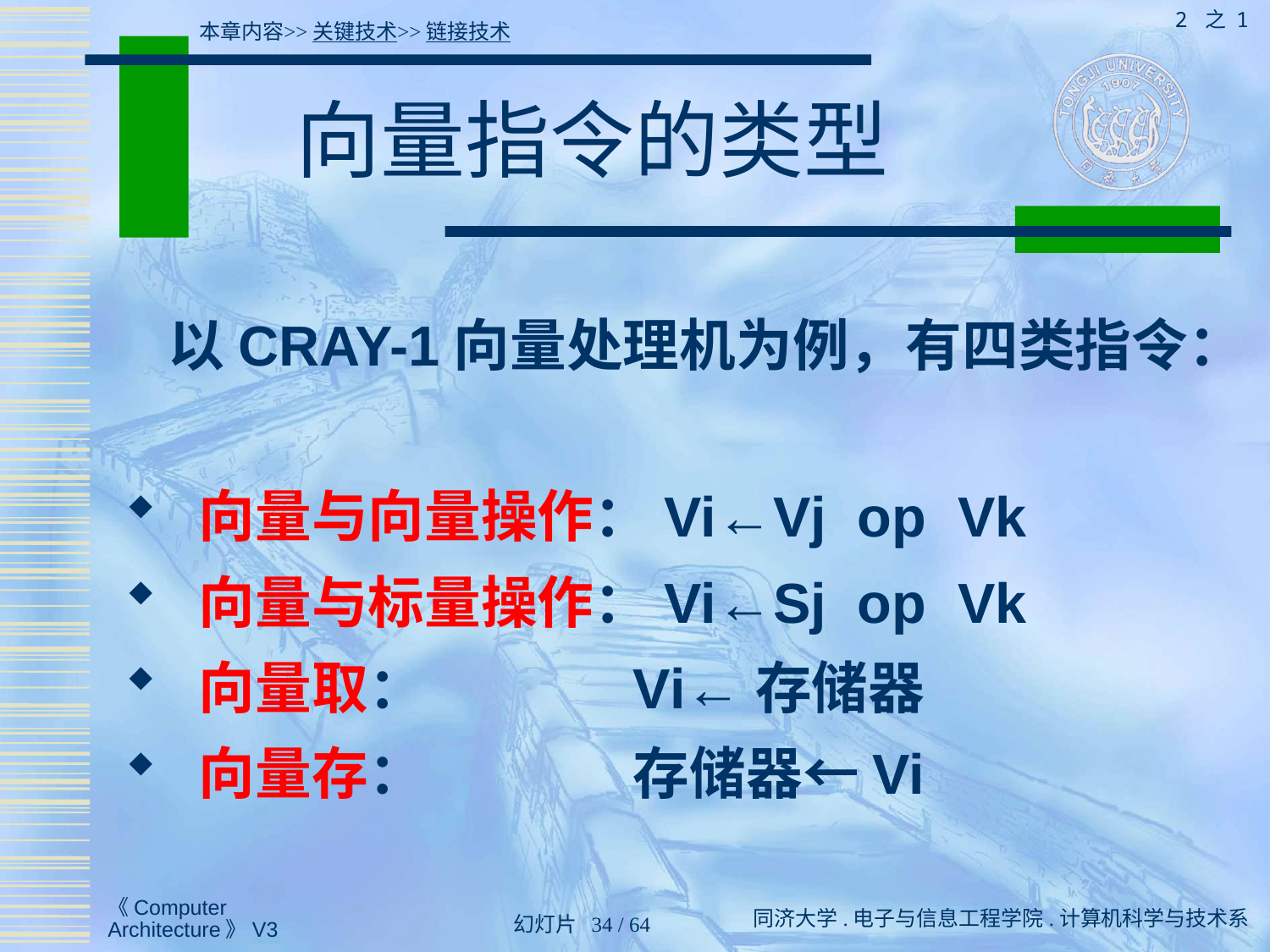

2 之 1
本章内容>>关键技术>>链接技术
# 向量指令的类型
 以CRAY-1向量处理机为例，有四类指令：

  向量与向量操作：Vi←Vj  op  Vk
  向量与标量操作：Vi←Sj  op  Vk
  向量取：		Vi←存储器
  向量存：		存储器←Vi